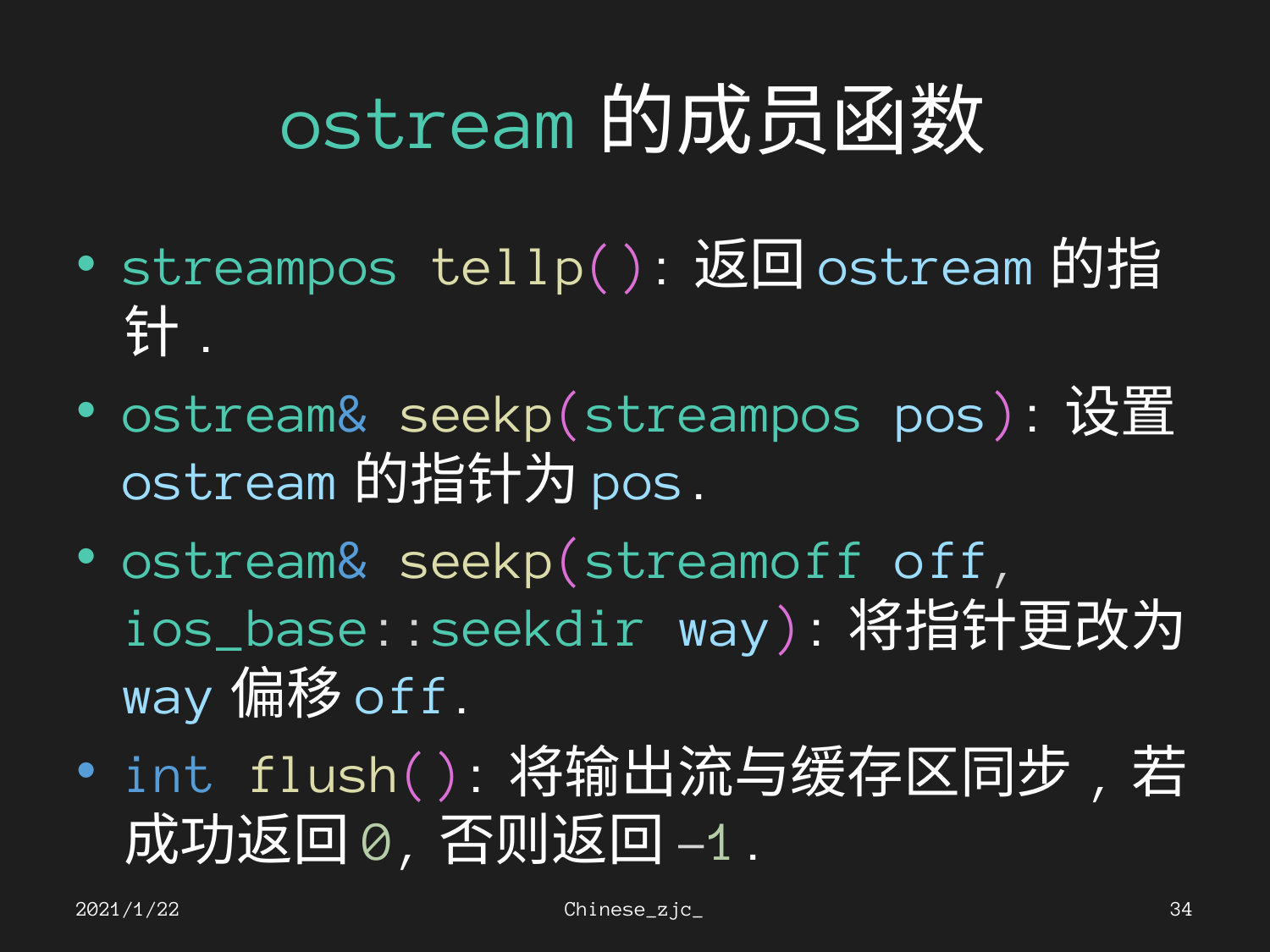

# ostream的成员函数
streampos tellp():返回ostream的指针.
ostream& seekp(streampos pos):设置ostream的指针为pos.
ostream& seekp(streamoff off, ios_base::seekdir way):将指针更改为way偏移off.
int flush():将输出流与缓存区同步,若成功返回0,否则返回-1.
2021/1/22
Chinese_zjc_
34